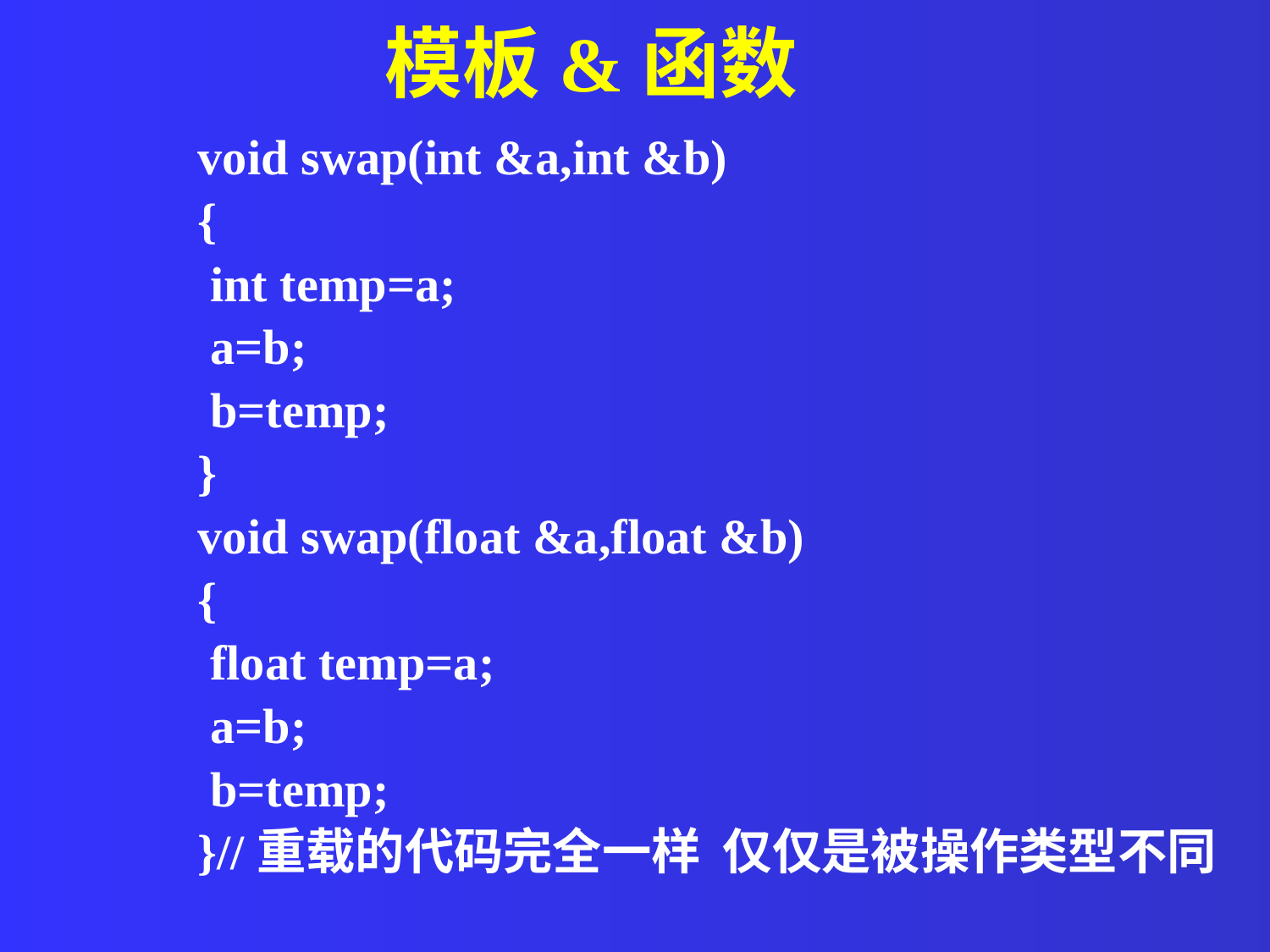

模板&函数
void swap(int &a,int &b)
{
 int temp=a;
 a=b;
 b=temp;
}
void swap(float &a,float &b)
{
 float temp=a;
 a=b;
 b=temp;
}//重载的代码完全一样  仅仅是被操作类型不同